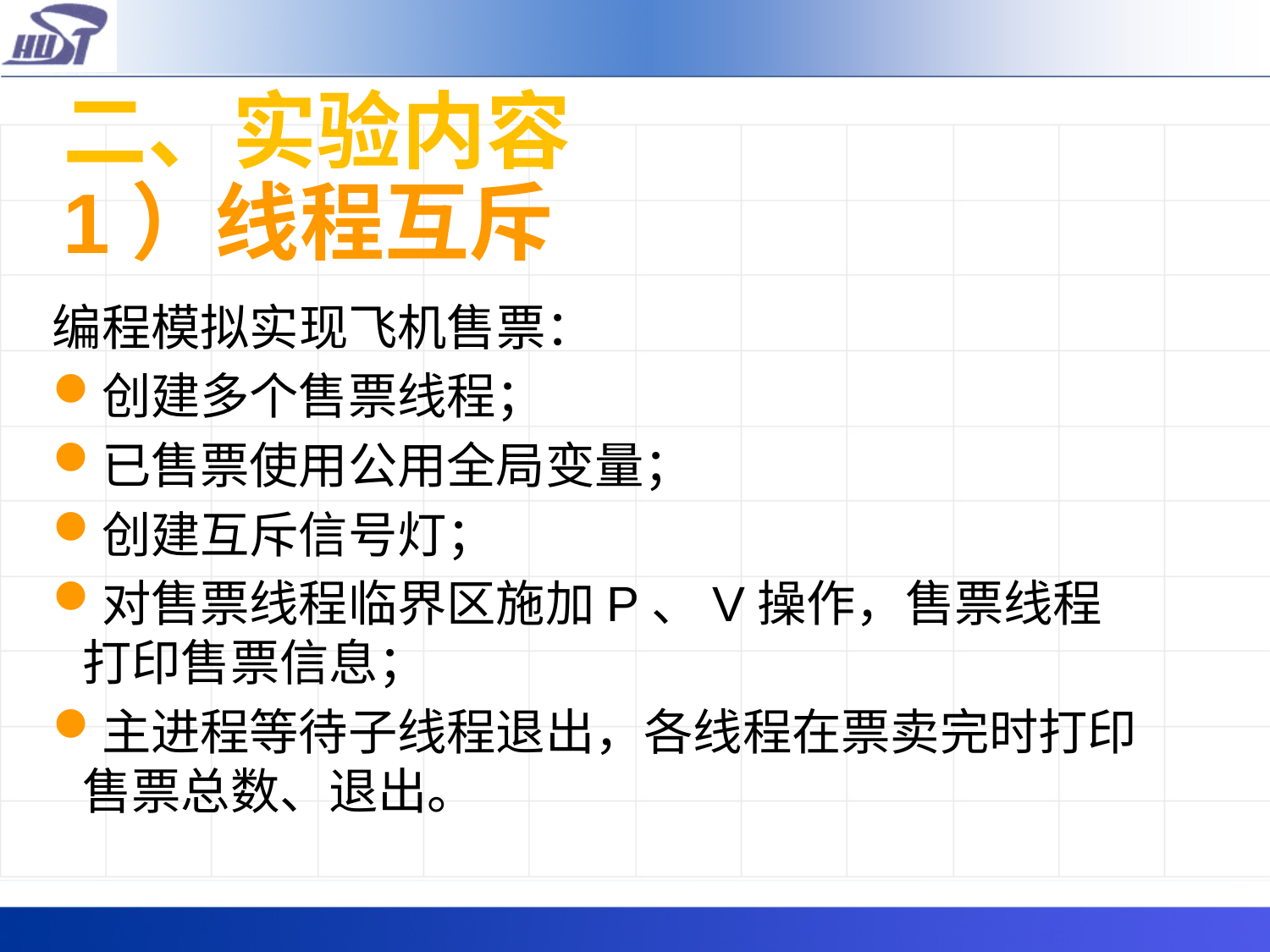

# 二、实验内容 1）线程互斥
编程模拟实现飞机售票：
创建多个售票线程；
已售票使用公用全局变量；
创建互斥信号灯；
对售票线程临界区施加P、V操作，售票线程打印售票信息；
主进程等待子线程退出，各线程在票卖完时打印售票总数、退出。